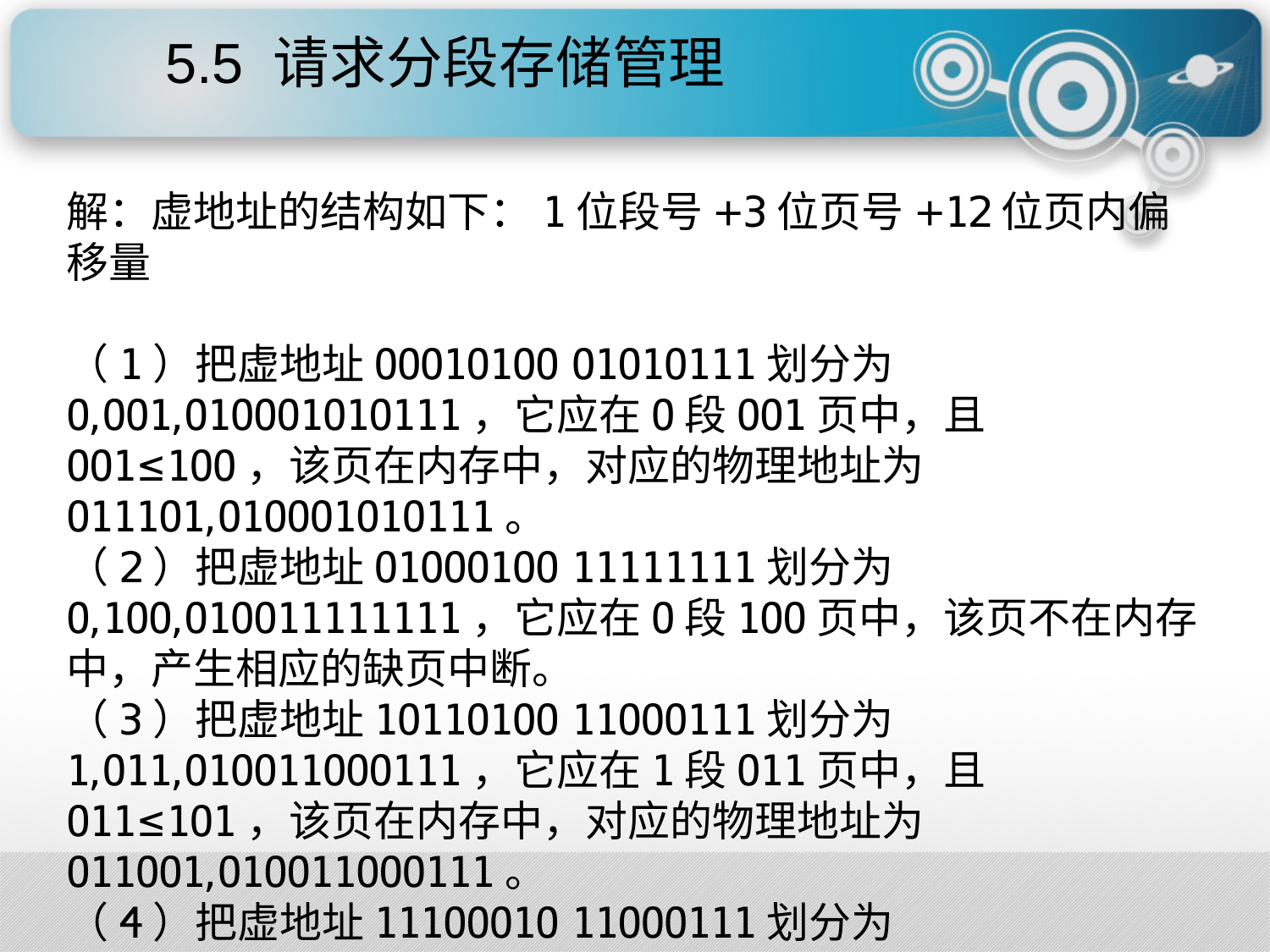

5.5 请求分段存储管理
解：虚地址的结构如下：1位段号+3位页号+12位页内偏移量

（1）把虚地址00010100 01010111划分为0,001,010001010111，它应在0段001页中，且001≤100，该页在内存中，对应的物理地址为011101,010001010111。
（2）把虚地址01000100 11111111划分为0,100,010011111111，它应在0段100页中，该页不在内存中，产生相应的缺页中断。
（3）把虚地址10110100 11000111划分为1,011,010011000111，它应在1段011页中，且011≤101，该页在内存中，对应的物理地址为011001,010011000111。
（4）把虚地址11100010 11000111划分为1,110,001011000111，它应在段1页110中，但110>101，所以出现越界中断。